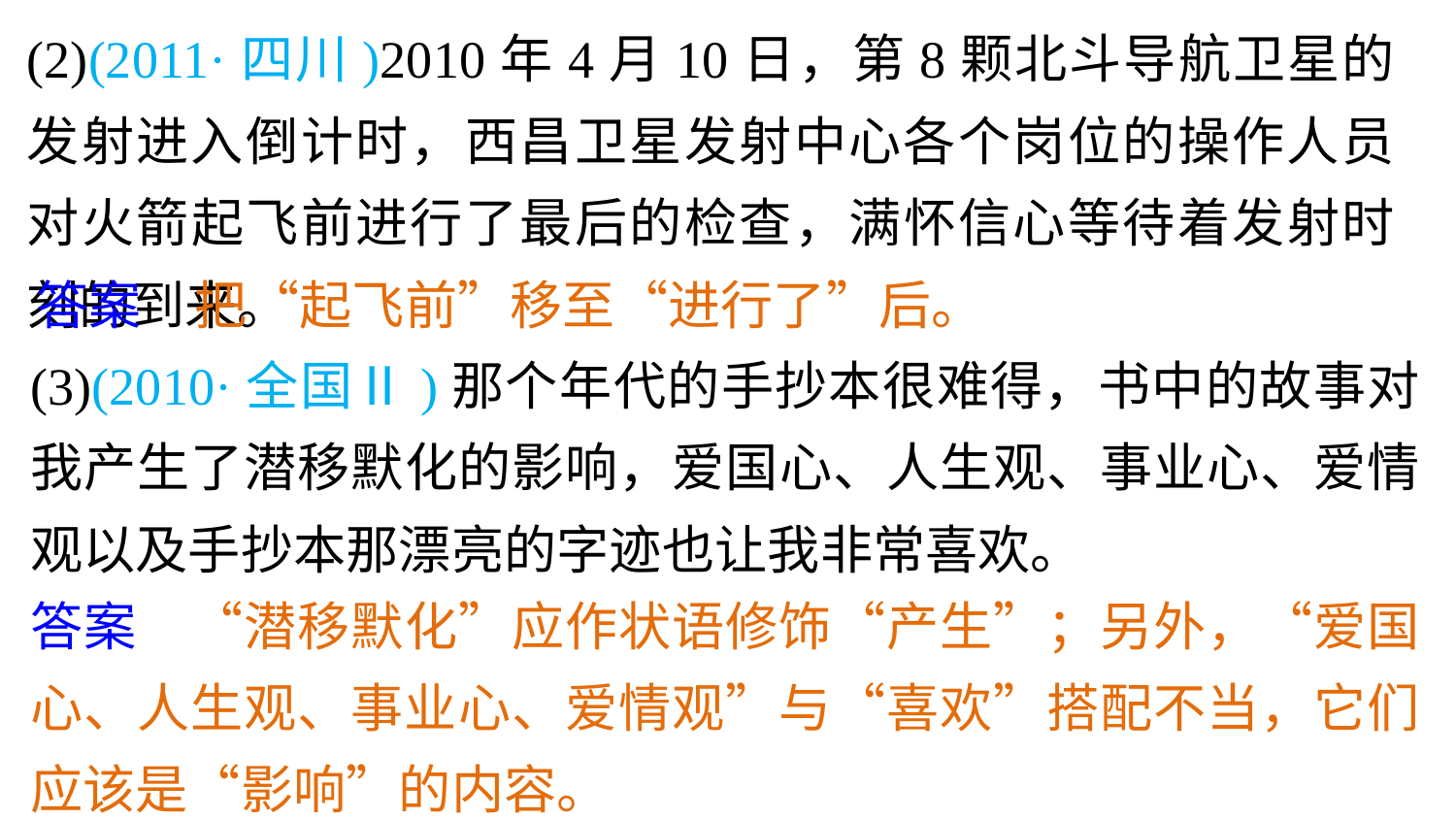

(2)(2011·四川)2010年4月10日，第8颗北斗导航卫星的发射进入倒计时，西昌卫星发射中心各个岗位的操作人员对火箭起飞前进行了最后的检查，满怀信心等待着发射时刻的到来。
答案　把“起飞前”移至“进行了”后。
(3)(2010·全国Ⅱ)那个年代的手抄本很难得，书中的故事对我产生了潜移默化的影响，爱国心、人生观、事业心、爱情观以及手抄本那漂亮的字迹也让我非常喜欢。
答案　“潜移默化”应作状语修饰“产生”；另外，“爱国心、人生观、事业心、爱情观”与“喜欢”搭配不当，它们应该是“影响”的内容。